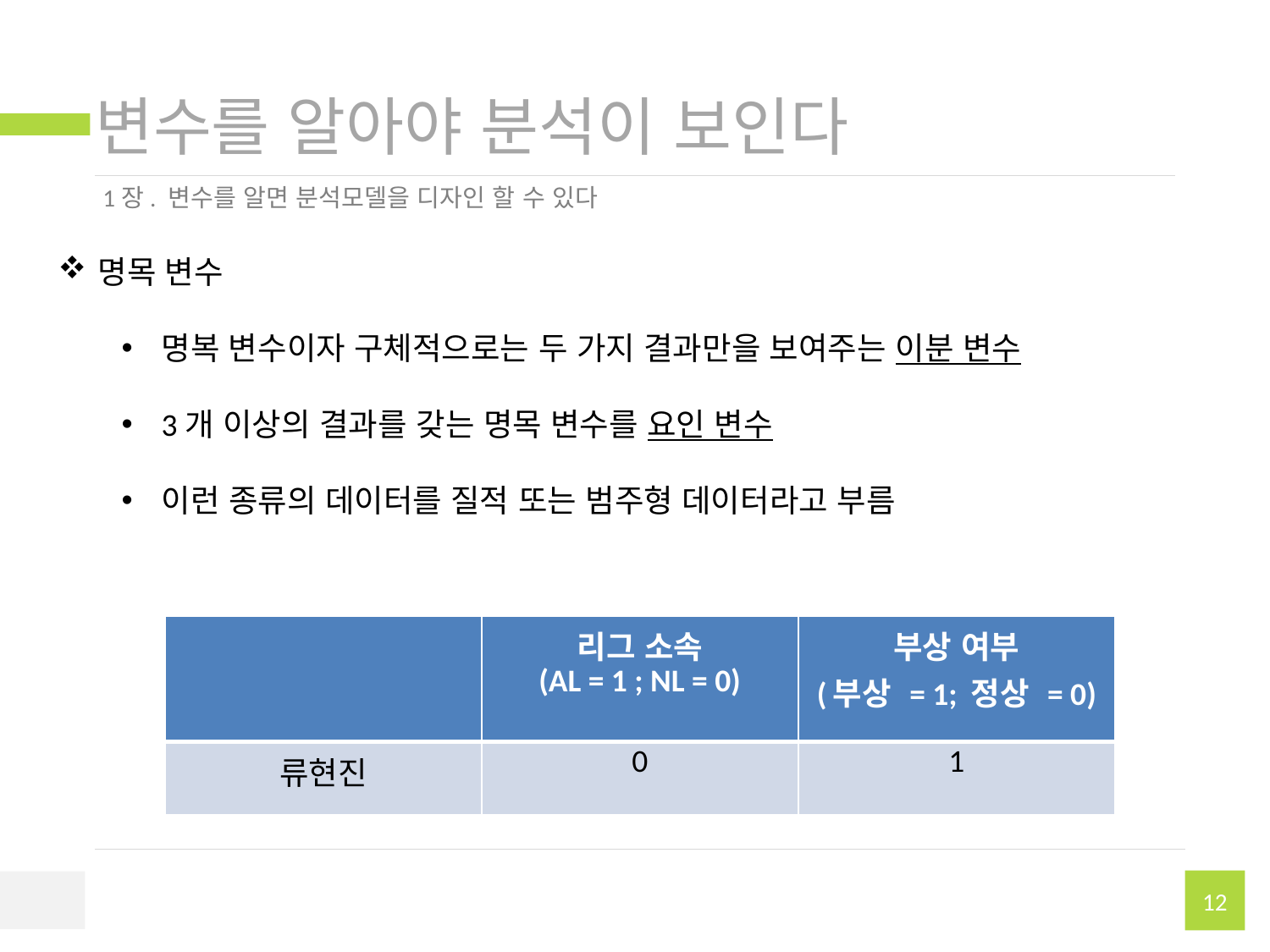

# 변수를 알아야 분석이 보인다
1장. 변수를 알면 분석모델을 디자인 할 수 있다
명목 변수

명복 변수이자 구체적으로는 두 가지 결과만을 보여주는 이분 변수

3개 이상의 결과를 갖는 명목 변수를 요인 변수

이런 종류의 데이터를 질적 또는 범주형 데이터라고 부름
|  | 리그 소속 (AL = 1 ; NL = 0) | 부상 여부 (부상 = 1; 정상 = 0) |
| --- | --- | --- |
| 류현진 | 0 | 1 |